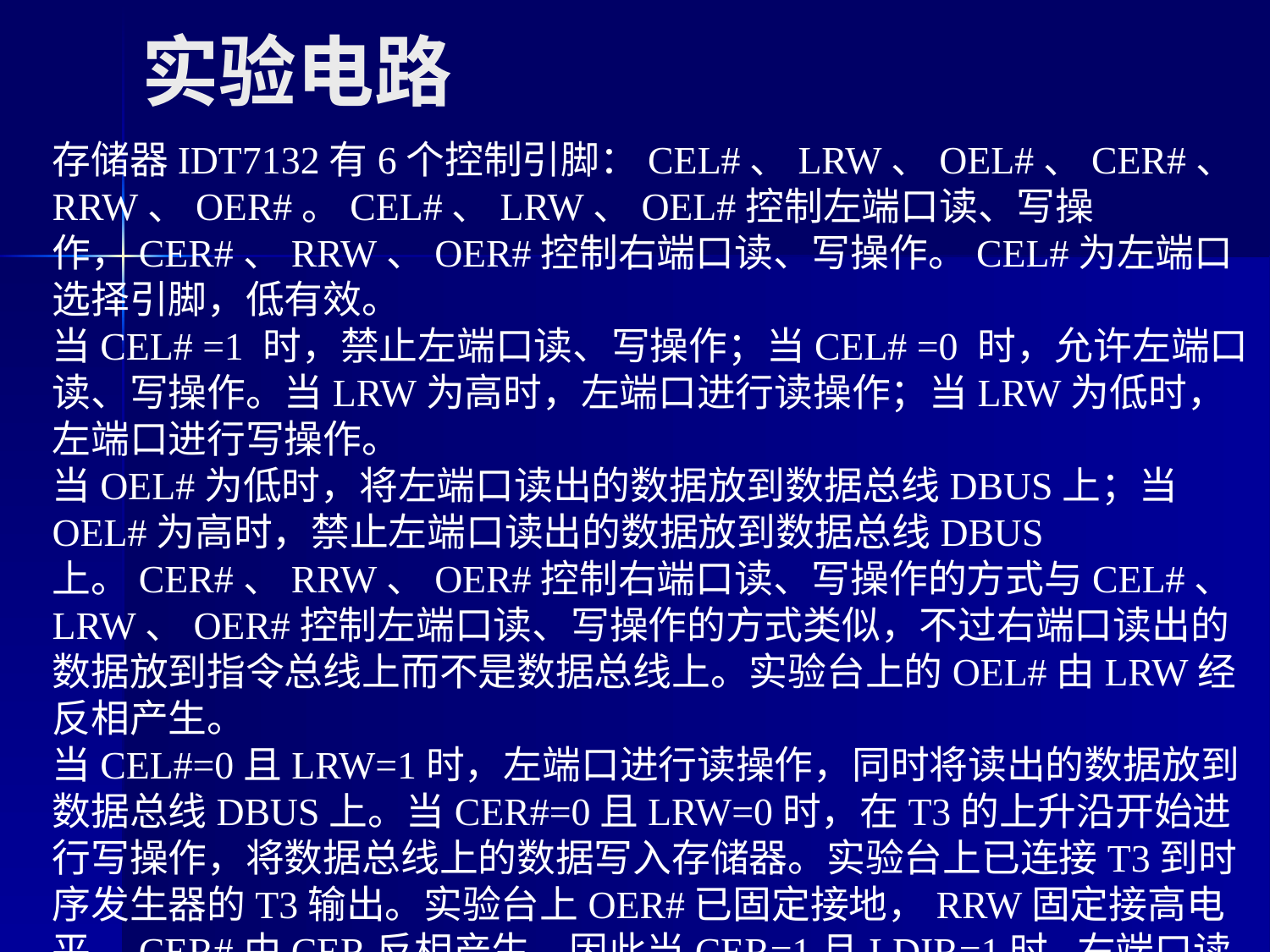

# 实验电路
存储器IDT7132有6个控制引脚：CEL#、LRW、OEL#、CER#、RRW、OER#。CEL#、LRW、OEL#控制左端口读、写操作，CER#、RRW、OER#控制右端口读、写操作。CEL#为左端口选择引脚，低有效。
当CEL# =1 时，禁止左端口读、写操作；当CEL# =0 时，允许左端口读、写操作。当LRW为高时，左端口进行读操作；当LRW为低时，左端口进行写操作。
当OEL#为低时，将左端口读出的数据放到数据总线DBUS上；当OEL#为高时，禁止左端口读出的数据放到数据总线DBUS上。CER#、RRW、OER#控制右端口读、写操作的方式与CEL#、LRW、OER#控制左端口读、写操作的方式类似，不过右端口读出的数据放到指令总线上而不是数据总线上。实验台上的OEL#由LRW经反相产生。
当CEL#=0且LRW=1时，左端口进行读操作，同时将读出的数据放到数据总线DBUS上。当CER#=0且LRW=0时，在T3的上升沿开始进行写操作，将数据总线上的数据写入存储器。实验台上已连接T3到时序发生器的T3输出。实验台上OER#已固定接地，RRW固定接高电平，CER#由CER反相产生，因此当CER=1且LDIR=1时,右端口读出的指令在T4的上升沿打入IR寄存器。